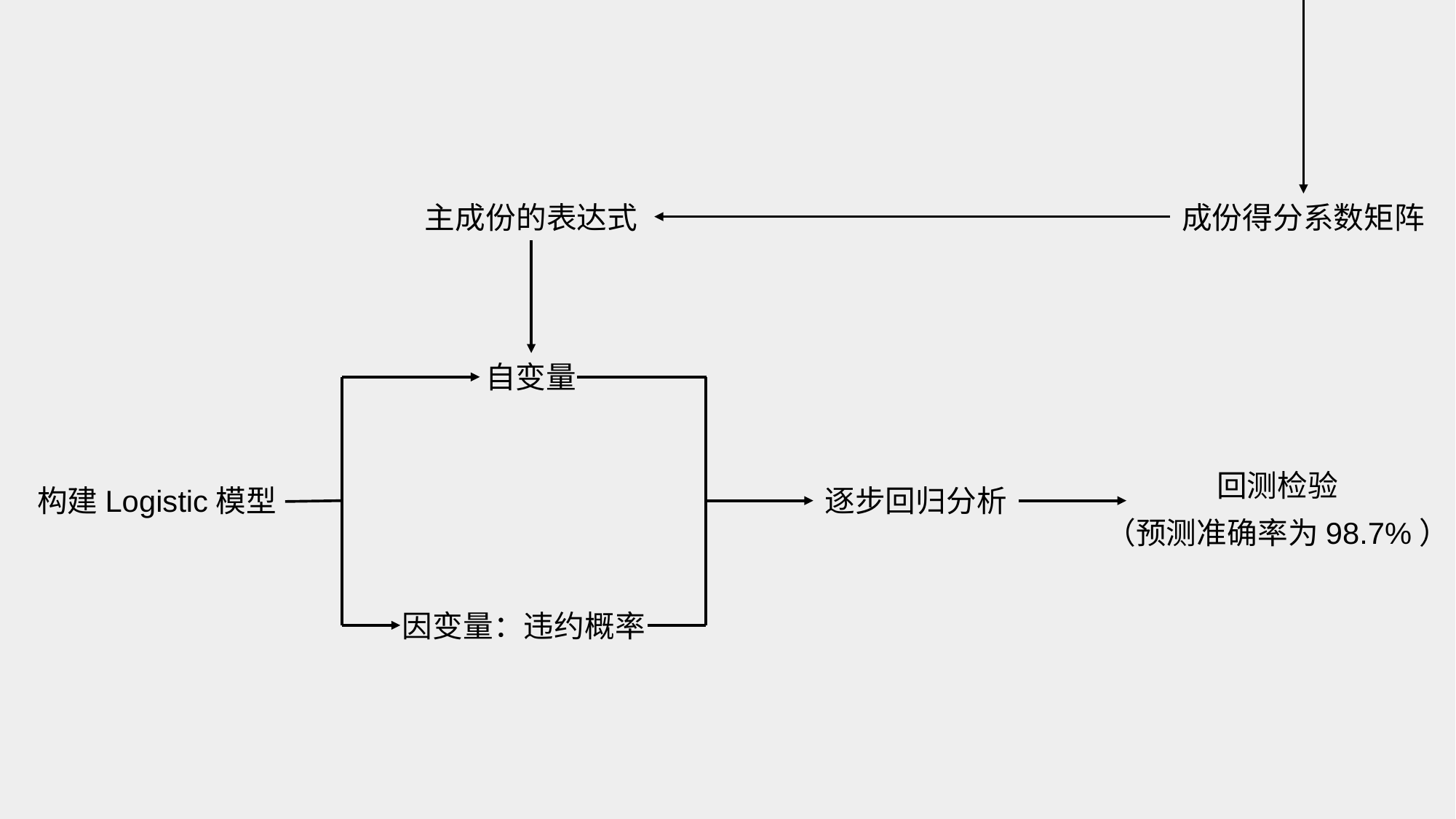

主成份的表达式
成份得分系数矩阵
自变量
回测检验
（预测准确率为98.7%）
构建Logistic模型
逐步回归分析
因变量：违约概率